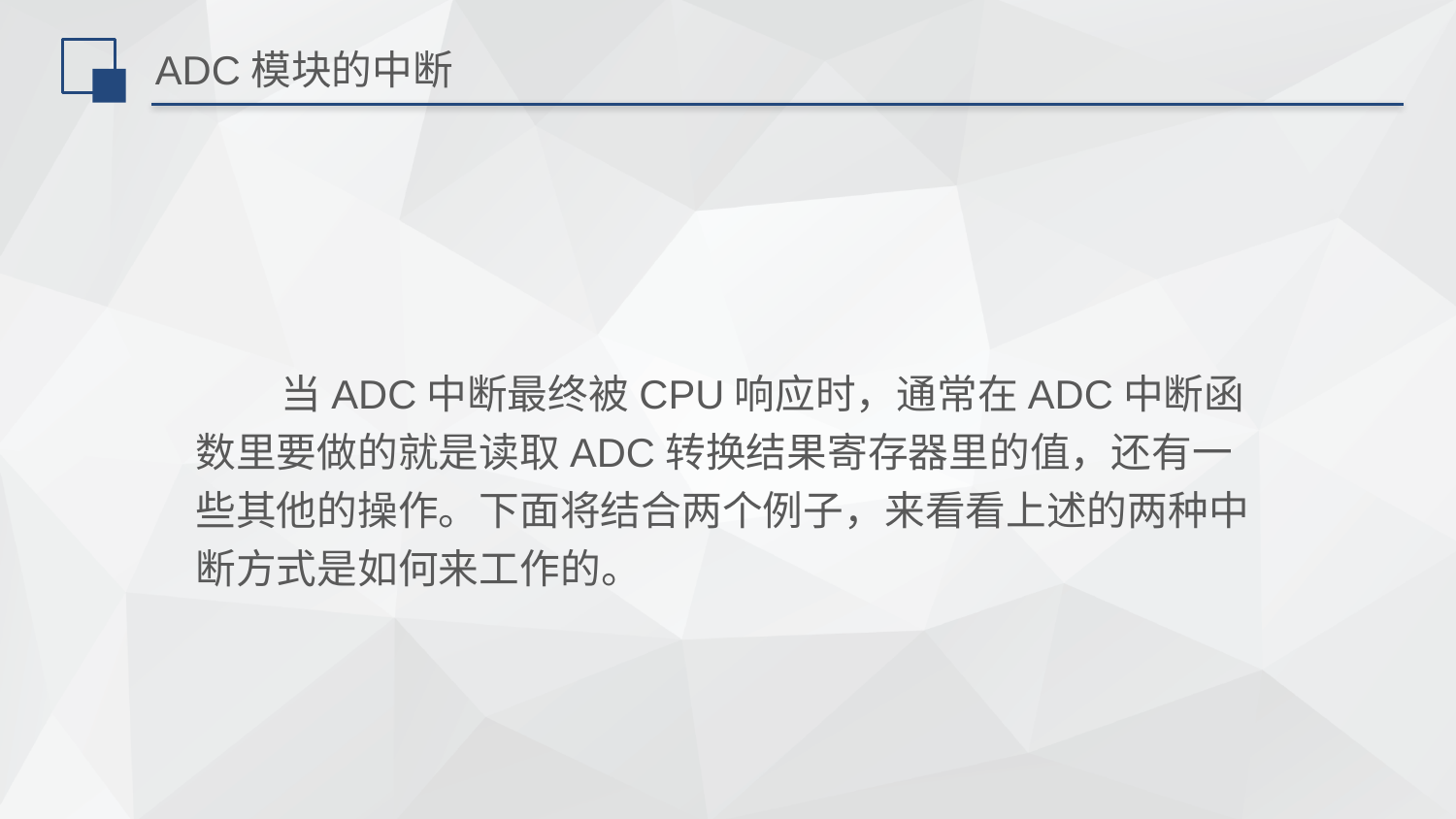

# ADC模块的中断
当ADC中断最终被CPU响应时，通常在ADC中断函数里要做的就是读取ADC转换结果寄存器里的值，还有一些其他的操作。下面将结合两个例子，来看看上述的两种中断方式是如何来工作的。